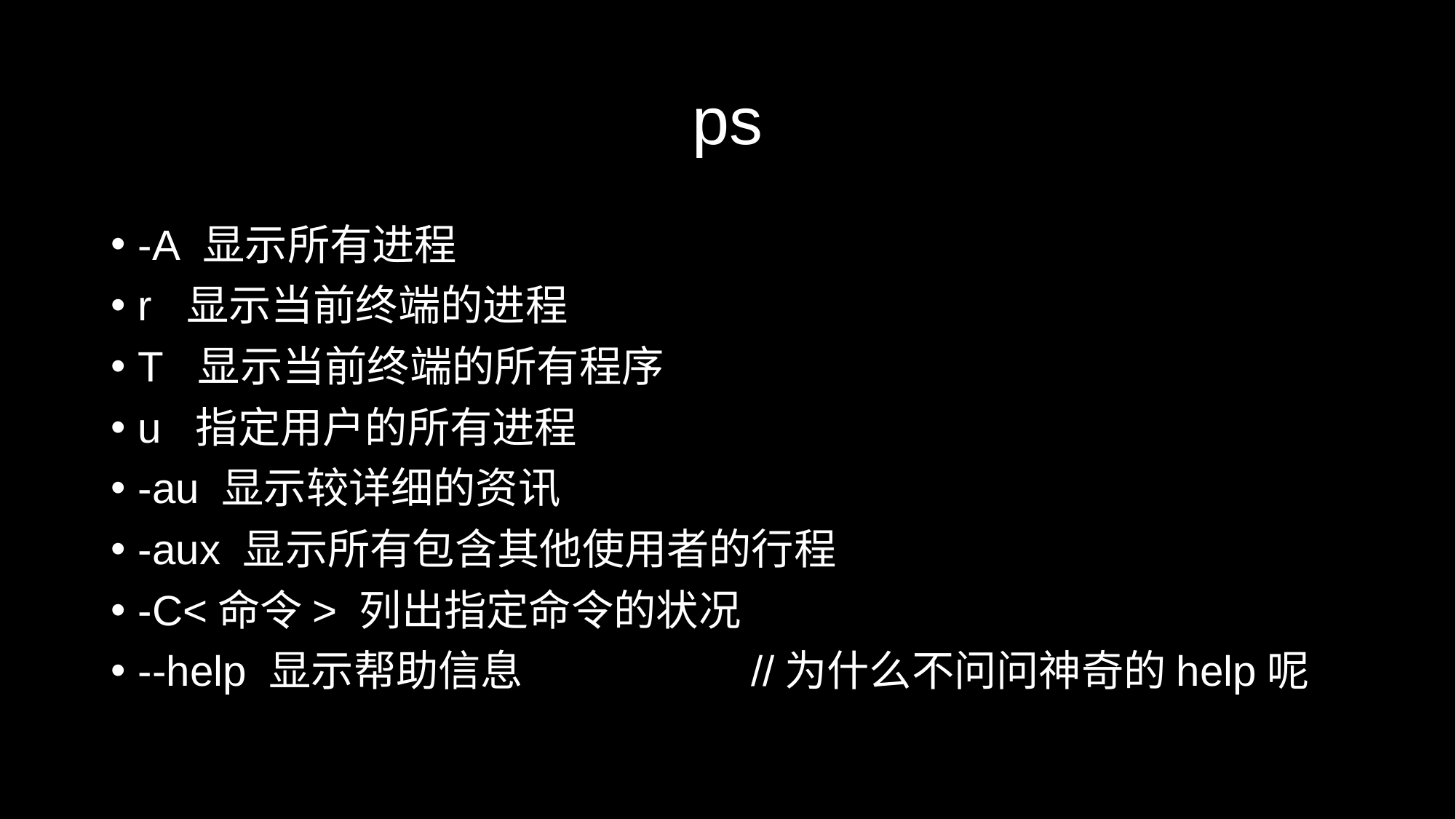

# ps
-A 显示所有进程
r  显示当前终端的进程
T  显示当前终端的所有程序
u  指定用户的所有进程
-au 显示较详细的资讯
-aux 显示所有包含其他使用者的行程
-C<命令> 列出指定命令的状况
--help 显示帮助信息                       //为什么不问问神奇的help呢